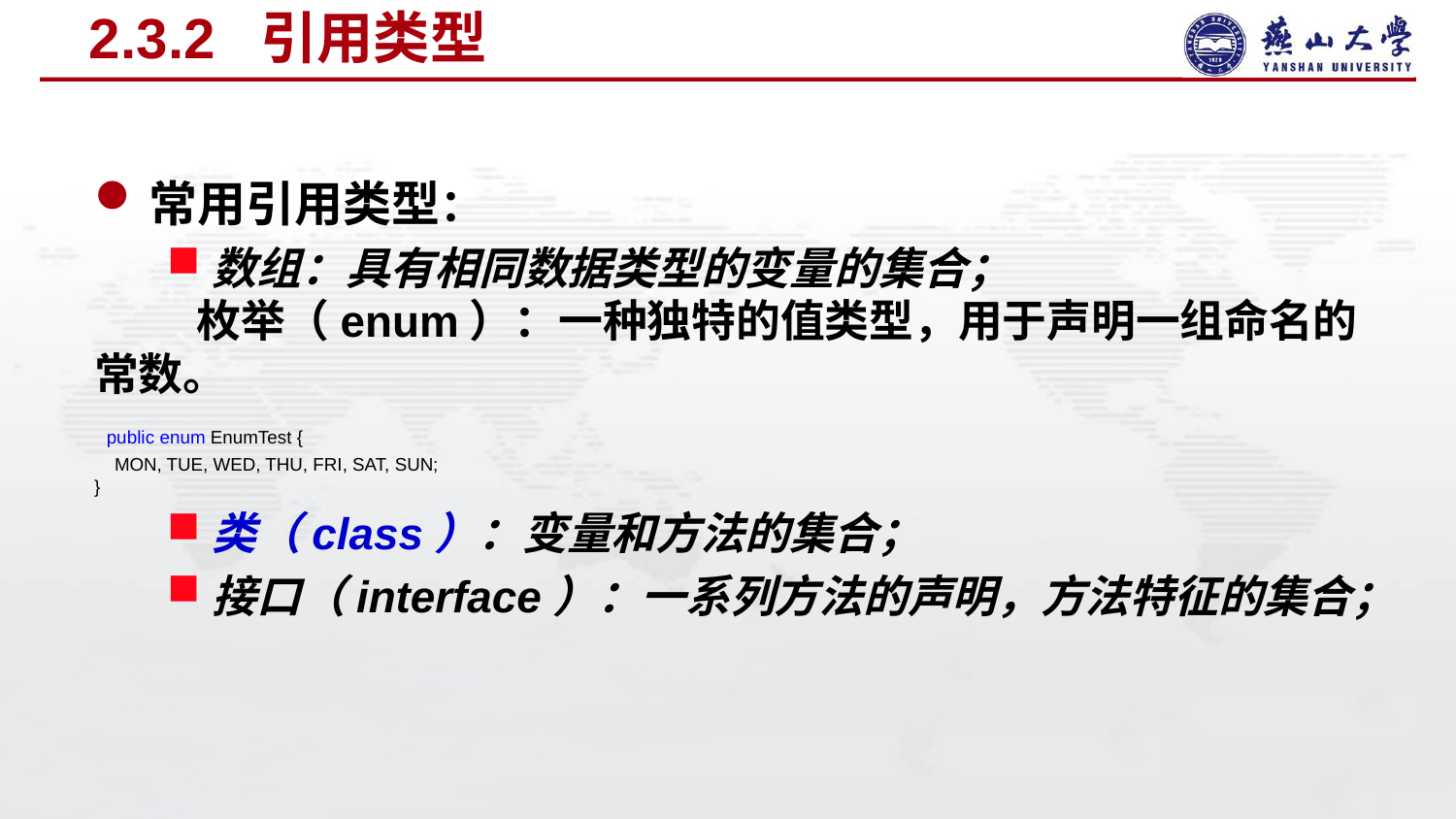

# 2.3.2  引用类型
常用引用类型：
数组：具有相同数据类型的变量的集合；
         枚举（enum）：一种独特的值类型，用于声明一组命名的常数。
 public enum EnumTest {
    MON, TUE, WED, THU, FRI, SAT, SUN;
}
类（class）：变量和方法的集合；
接口（interface）：一系列方法的声明，方法特征的集合；